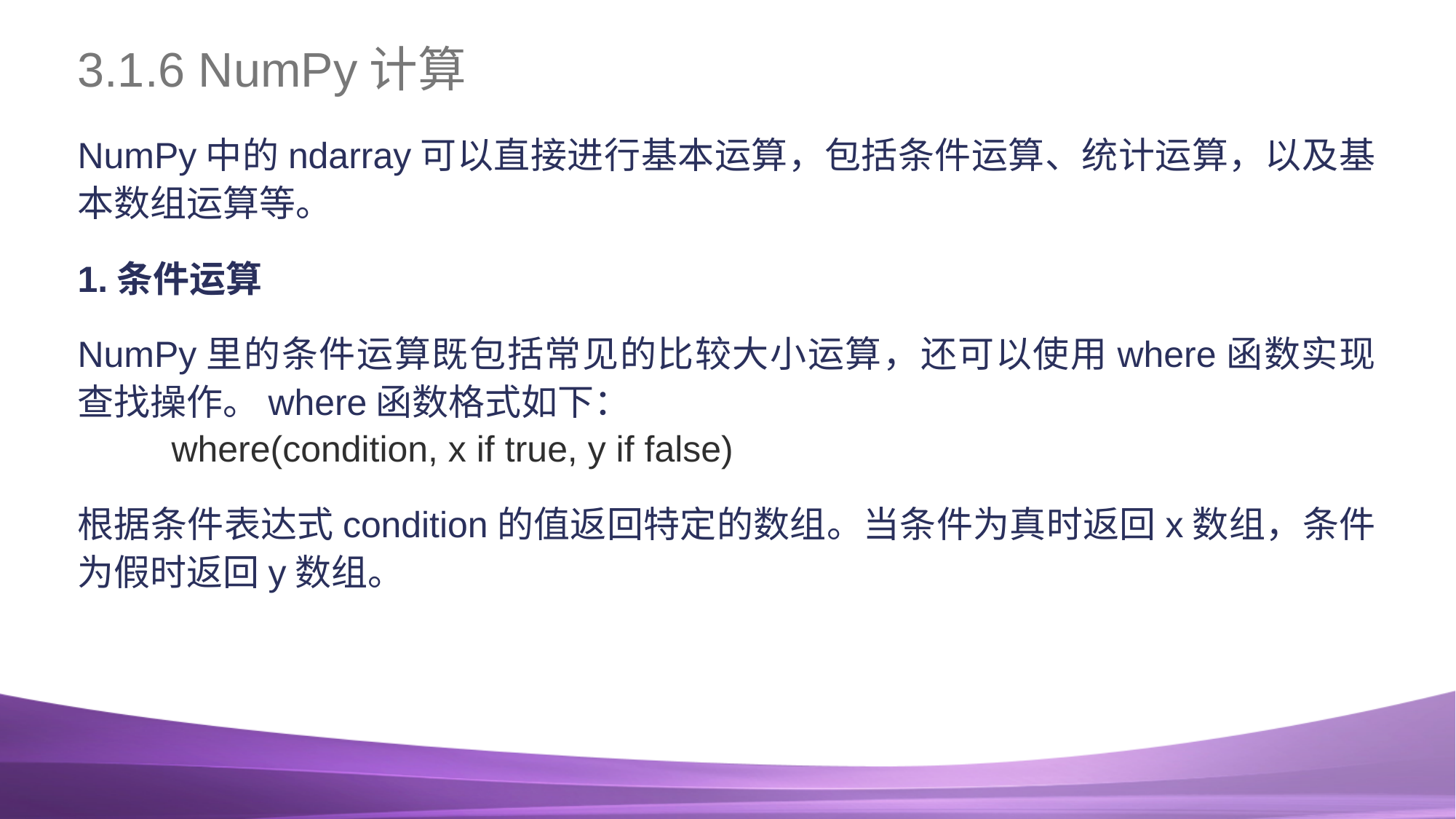

# 3.1.6 NumPy计算
NumPy中的ndarray可以直接进行基本运算，包括条件运算、统计运算，以及基本数组运算等。
1.条件运算
NumPy里的条件运算既包括常见的比较大小运算，还可以使用where函数实现查找操作。where函数格式如下：
where(condition, x if true, y if false)
根据条件表达式condition的值返回特定的数组。当条件为真时返回x数组，条件为假时返回y数组。